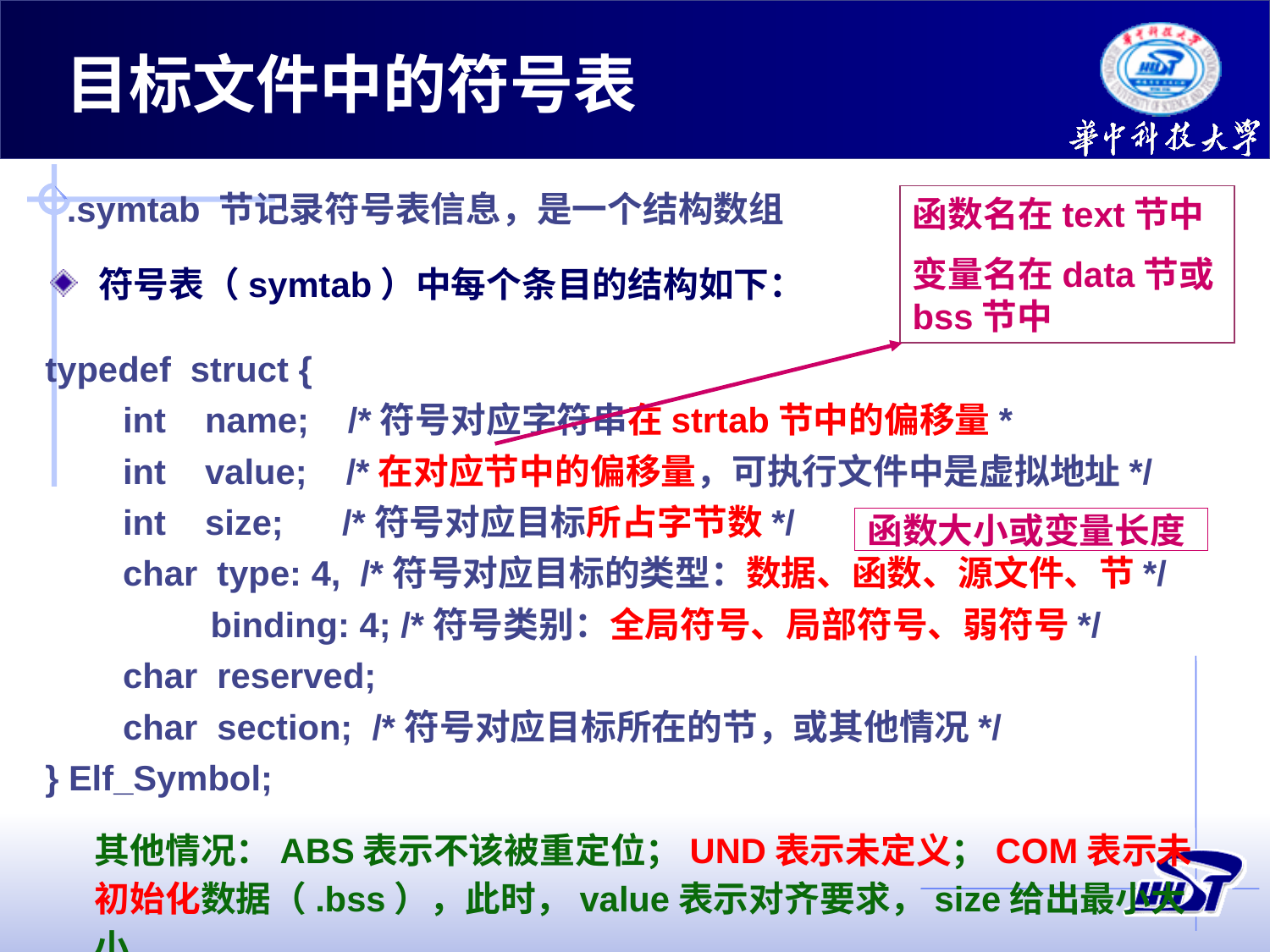

# 目标文件中的符号表
.symtab 节记录符号表信息，是一个结构数组
函数名在text节中
变量名在data节或bss节中

符号表（symtab）中每个条目的结构如下：
typedef  struct {
        int    name;    /*符号对应字符串在strtab节中的偏移量*
        int    value;    /*在对应节中的偏移量，可执行文件中是虚拟地址*/
        int    size;      /*符号对应目标所占字节数*/
        char  type: 4,  /*符号对应目标的类型：数据、函数、源文件、节*/
                 binding: 4; /*符号类别：全局符号、局部符号、弱符号*/
        char  reserved;
        char  section;  /*符号对应目标所在的节，或其他情况*/
} Elf_Symbol;
函数大小或变量长度
其他情况：ABS表示不该被重定位；UND表示未定义；COM表示未初始化数据（.bss），此时，value表示对齐要求，size给出最小大小